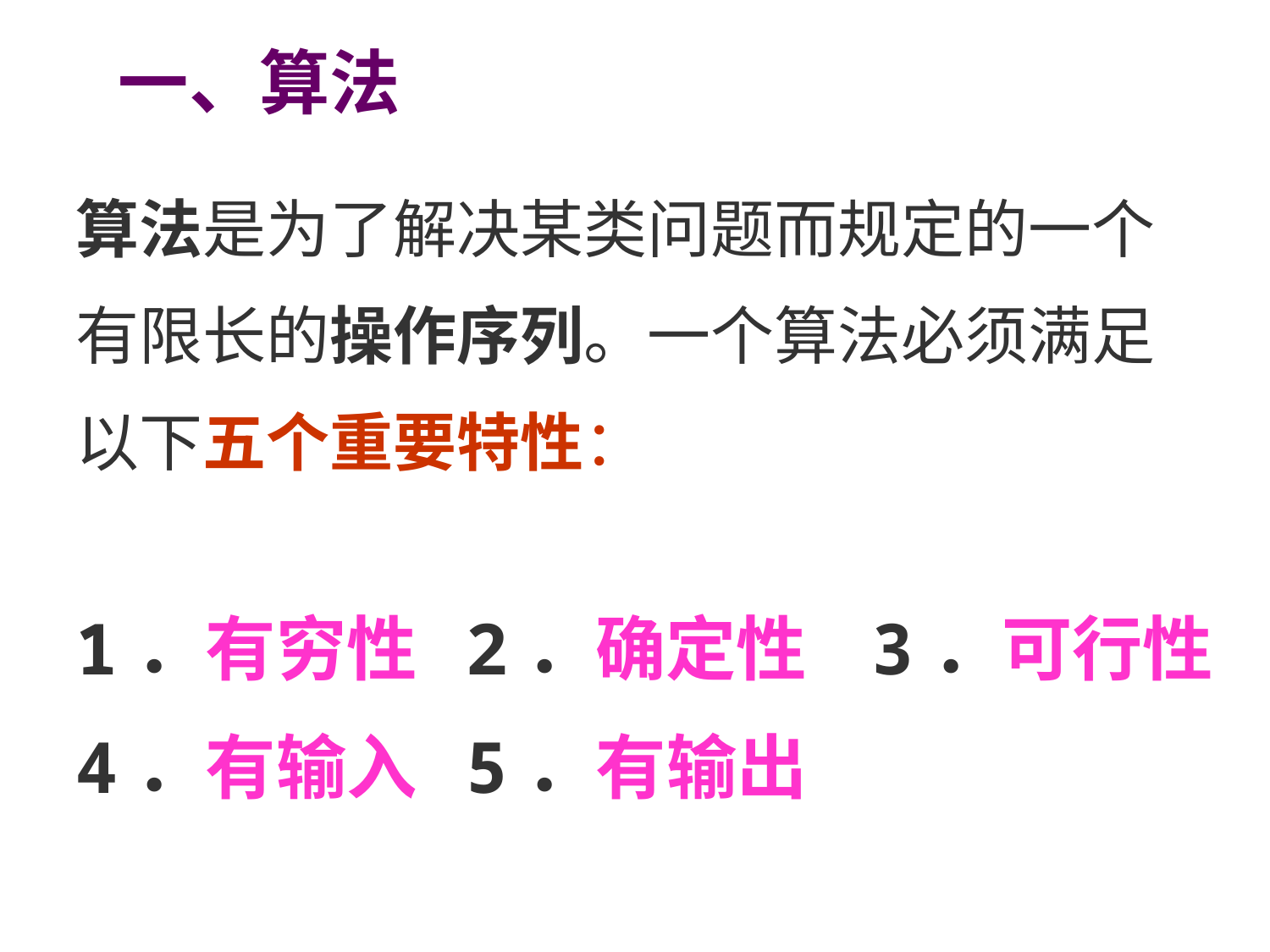

一、算法
算法是为了解决某类问题而规定的一个有限长的操作序列。一个算法必须满足以下五个重要特性：
1．有穷性  2．确定性   3．可行性
4．有输入  5．有输出